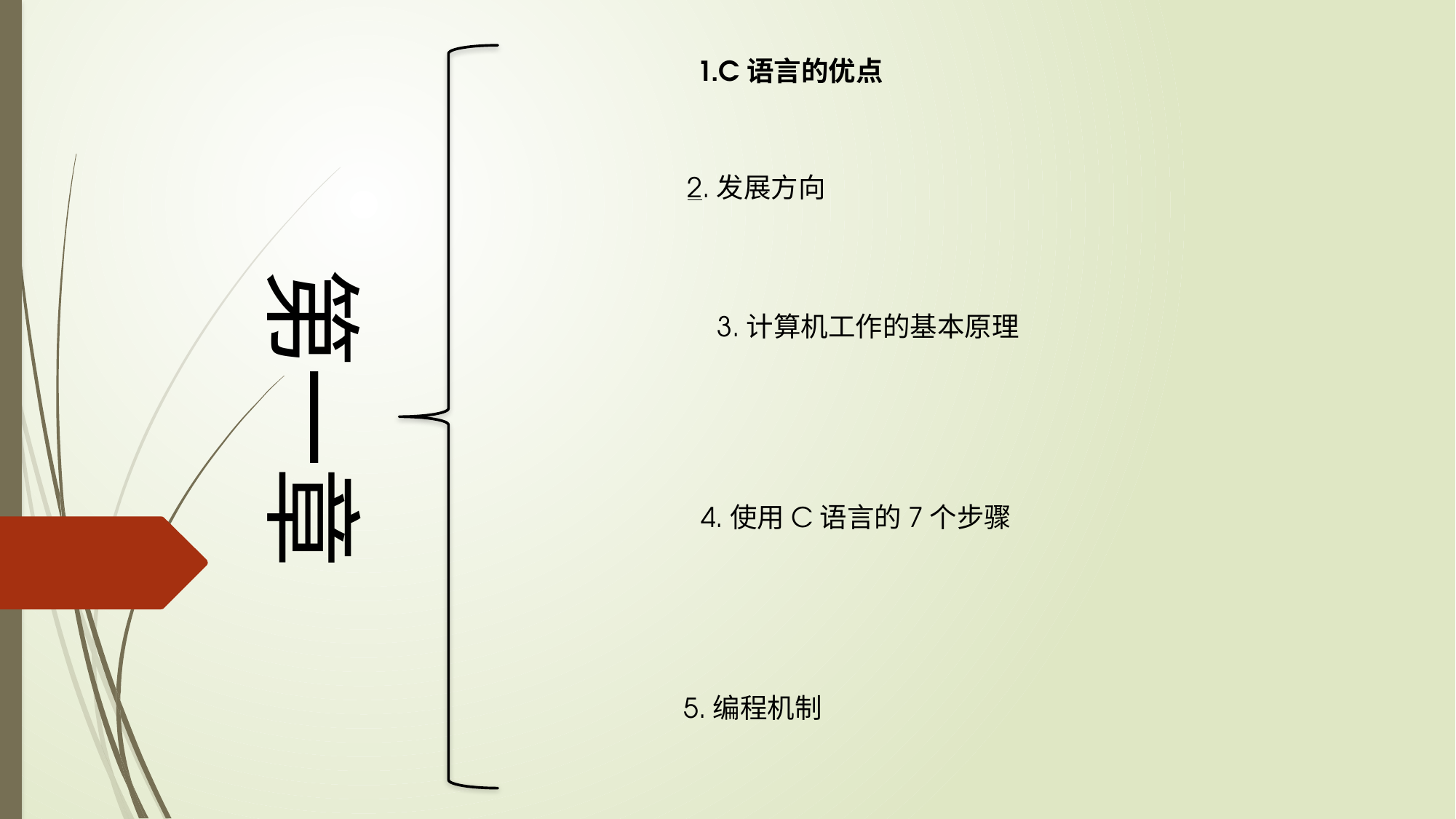

1.C语言的优点
2.发展方向
第一章
3.计算机工作的基本原理
4.使用C语言的7个步骤
5.编程机制